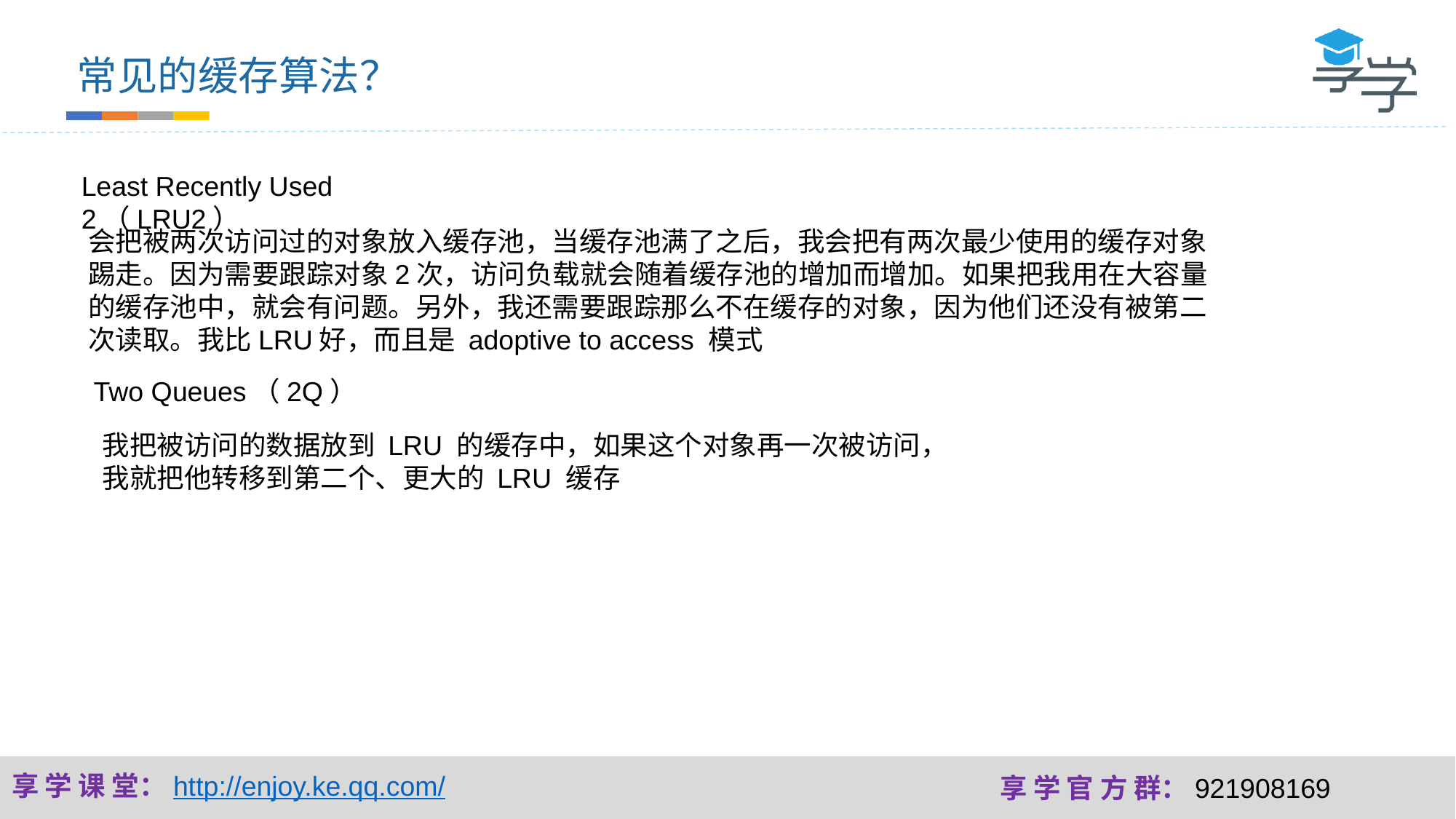

常见的缓存算法？

Least Recently Used 2（LRU2）
会把被两次访问过的对象放入缓存池，当缓存池满了之后，我会把有两次最少使用的缓存对象踢走。因为需要跟踪对象2次，访问负载就会随着缓存池的增加而增加。如果把我用在大容量的缓存池中，就会有问题。另外，我还需要跟踪那么不在缓存的对象，因为他们还没有被第二次读取。我比LRU好，而且是 adoptive to access 模式
Two Queues（2Q）
我把被访问的数据放到 LRU 的缓存中，如果这个对象再一次被访问，我就把他转移到第二个、更大的 LRU 缓存